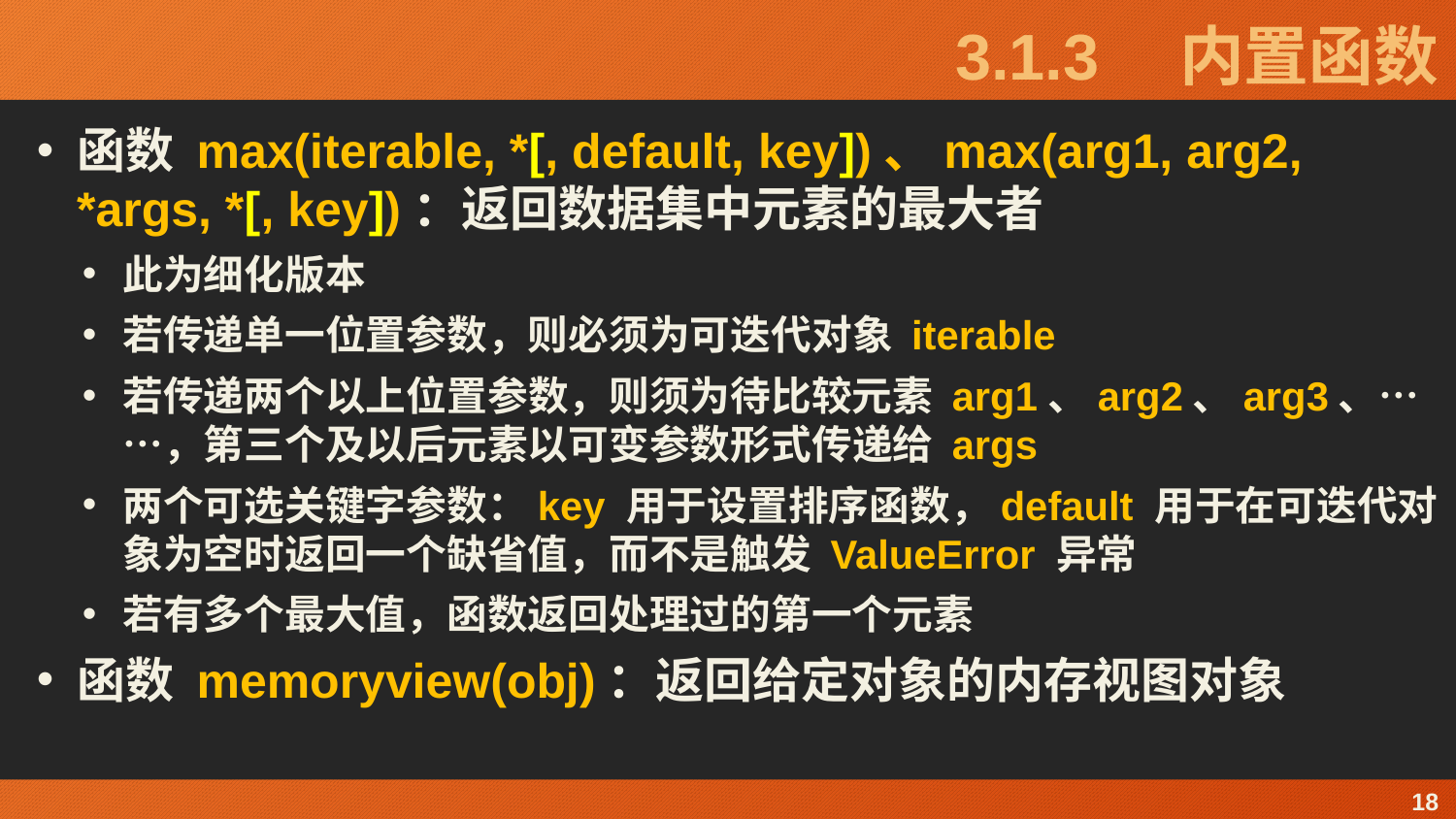

# 3.1.3　内置函数
函数 max(iterable, *[, default, key])、max(arg1, arg2, *args, *[, key])：返回数据集中元素的最大者
此为细化版本
若传递单一位置参数，则必须为可迭代对象 iterable
若传递两个以上位置参数，则须为待比较元素 arg1、arg2、arg3、……，第三个及以后元素以可变参数形式传递给 args
两个可选关键字参数：key 用于设置排序函数，default 用于在可迭代对象为空时返回一个缺省值，而不是触发 ValueError 异常
若有多个最大值，函数返回处理过的第一个元素
函数 memoryview(obj)：返回给定对象的内存视图对象
18